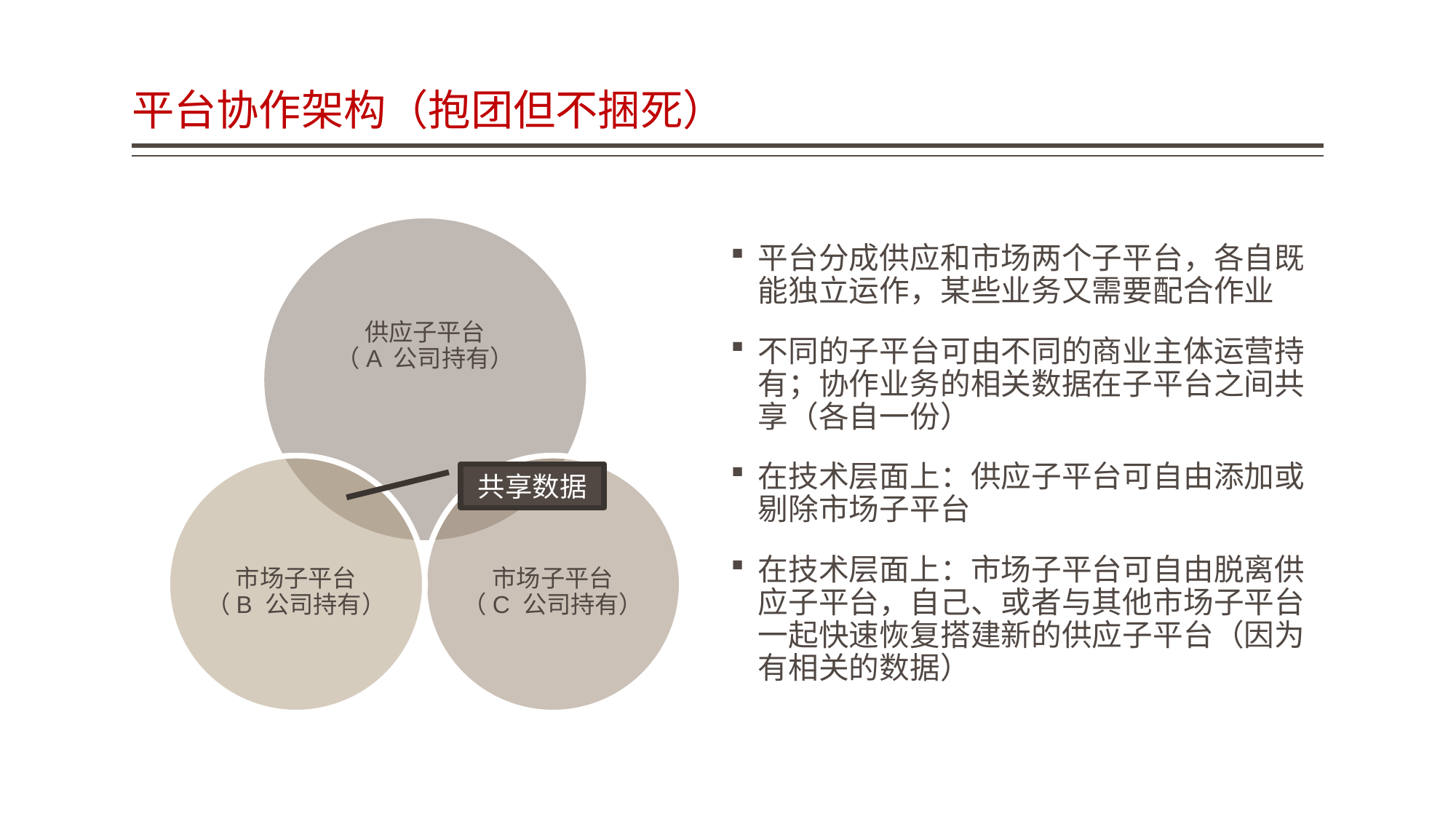

# 平台协作架构（抱团但不捆死）
供应子平台
（A 公司持有）
市场子平台
（C 公司持有）
市场子平台
（B 公司持有）
平台分成供应和市场两个子平台，各自既能独立运作，某些业务又需要配合作业
不同的子平台可由不同的商业主体运营持有；协作业务的相关数据在子平台之间共享（各自一份）
在技术层面上：供应子平台可自由添加或剔除市场子平台
在技术层面上：市场子平台可自由脱离供应子平台，自己、或者与其他市场子平台一起快速恢复搭建新的供应子平台（因为有相关的数据）
共享数据